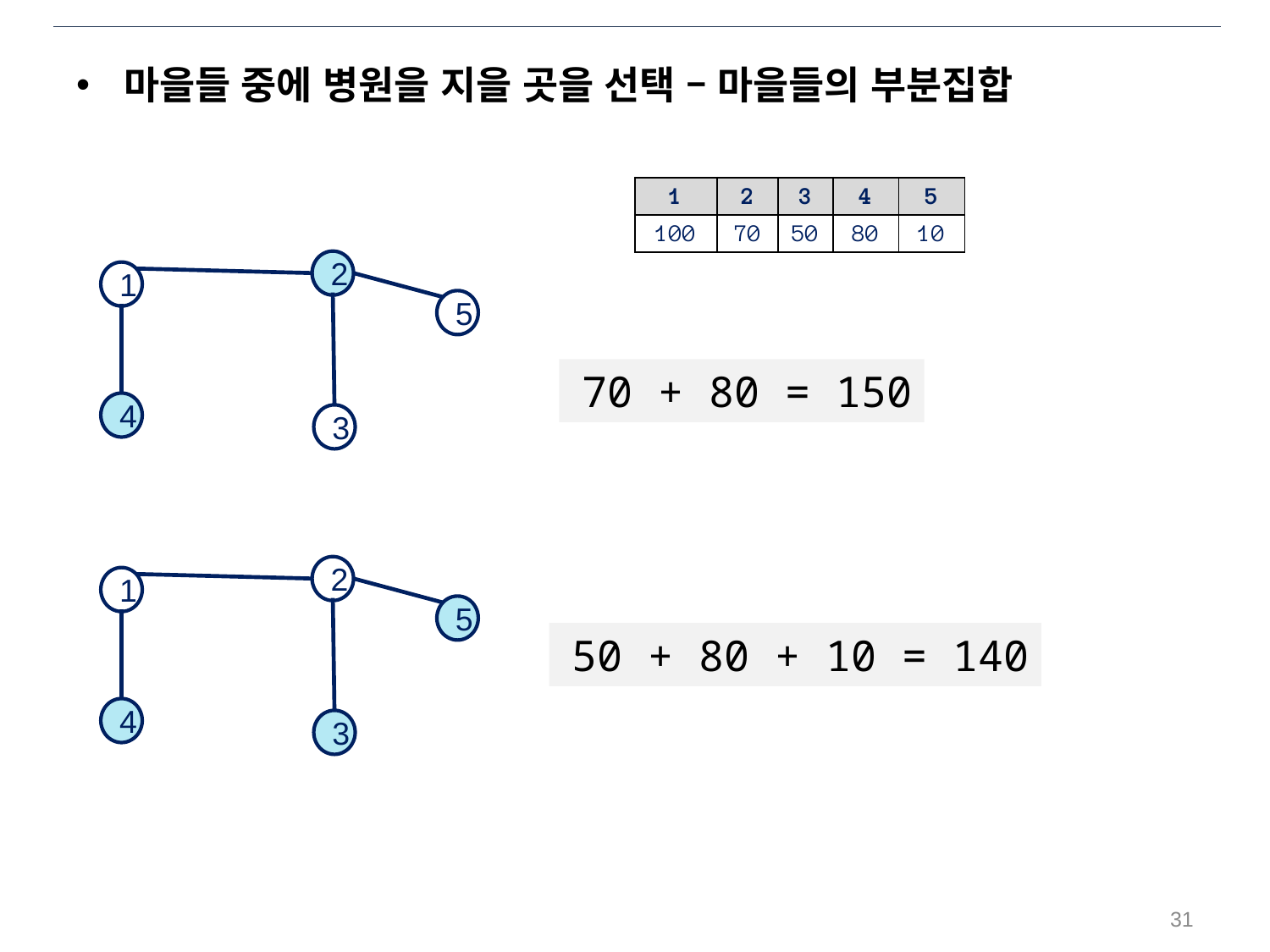

마을들 중에 병원을 지을 곳을 선택 – 마을들의 부분집합

| 1 | 2 | 3 | 4 | 5 |
| --- | --- | --- | --- | --- |
| 100 | 70 | 50 | 80 | 10 |
2
1
5
70 + 80 = 150
4
3
2
1
5
50 + 80 + 10 = 140
4
3
31